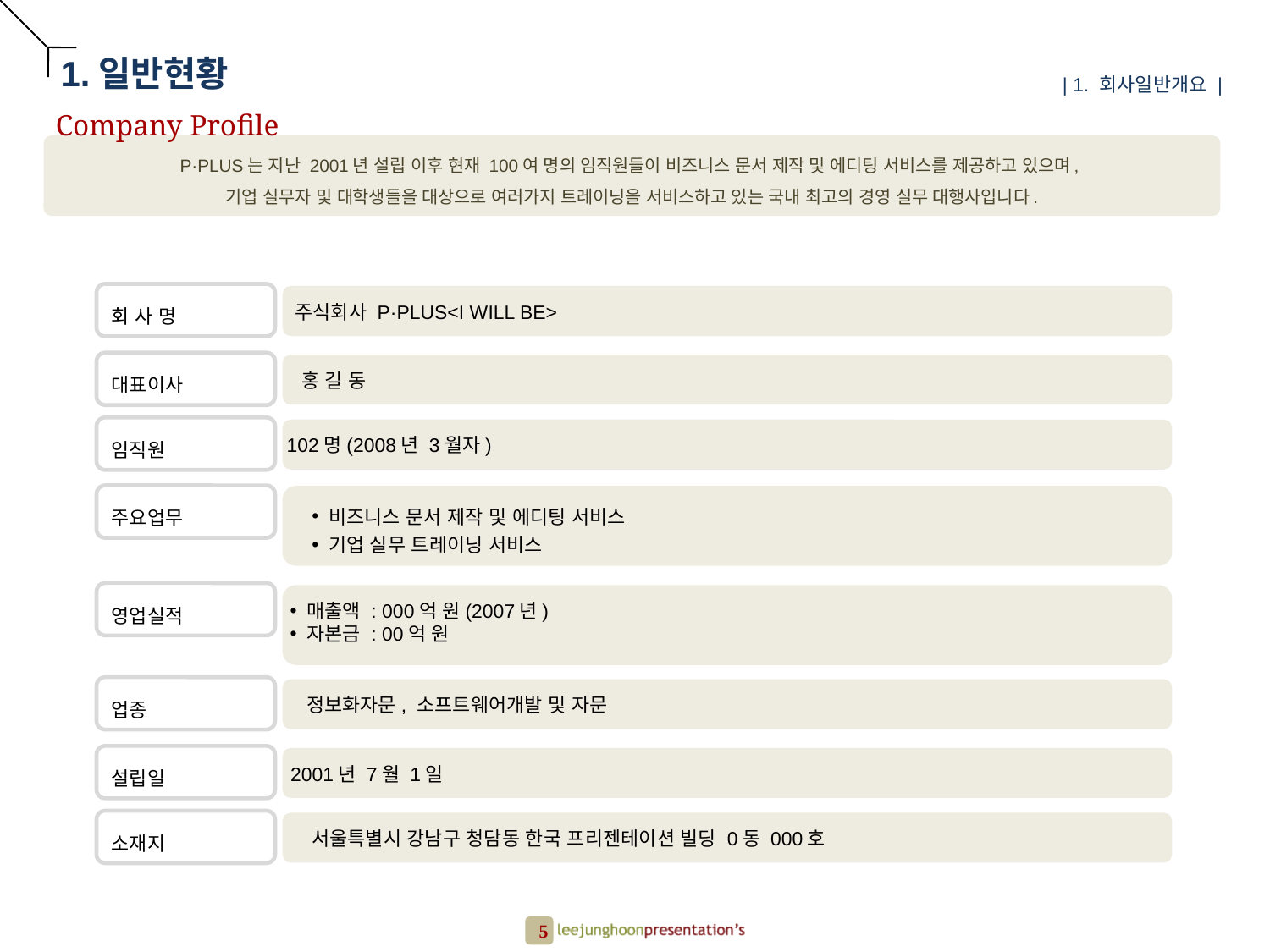

회 사 명
주식회사 P·PLUS<I WILL BE>

대표이사
홍 길 동

임직원
102명(2008년 3월자)

주요업무
 비즈니스 문서 제작 및 에디팅 서비스
 기업 실무 트레이닝 서비스

영업실적
 매출액 : 000억 원(2007년)
 자본금 : 00억 원

업종
정보화자문, 소프트웨어개발 및 자문

설립일
2001년 7월 1일

소재지
서울특별시 강남구 청담동 한국 프리젠테이션 빌딩 0동 000호